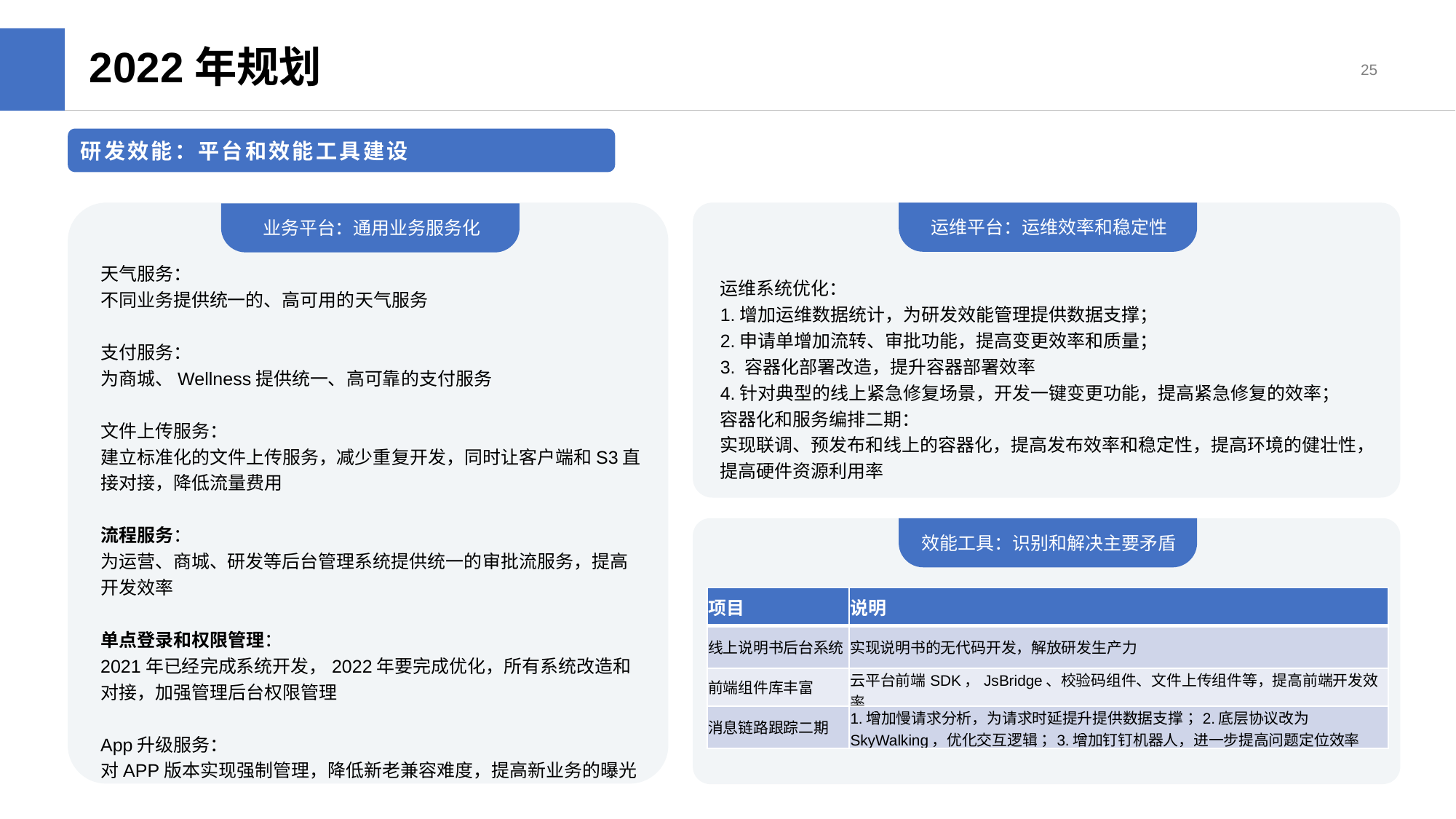

2022年规划
25
研发效能：平台和效能工具建设

运维平台：运维效率和稳定性

业务平台：通用业务服务化
天气服务：
不同业务提供统一的、高可用的天气服务

支付服务：
为商城、Wellness提供统一、高可靠的支付服务

文件上传服务：
建立标准化的文件上传服务，减少重复开发，同时让客户端和S3直接对接，降低流量费用

流程服务：
为运营、商城、研发等后台管理系统提供统一的审批流服务，提高开发效率

单点登录和权限管理：
2021年已经完成系统开发，2022年要完成优化，所有系统改造和对接，加强管理后台权限管理
App升级服务：
对APP版本实现强制管理，降低新老兼容难度，提高新业务的曝光
运维系统优化：
1.增加运维数据统计，为研发效能管理提供数据支撑；
2.申请单增加流转、审批功能，提高变更效率和质量；
3. 容器化部署改造，提升容器部署效率
4.针对典型的线上紧急修复场景，开发一键变更功能，提高紧急修复的效率；
容器化和服务编排二期：
实现联调、预发布和线上的容器化，提高发布效率和稳定性，提高环境的健壮性，提高硬件资源利用率

效能工具：识别和解决主要矛盾
| 项目 | 说明 |
| --- | --- |
| 线上说明书后台系统 | 实现说明书的无代码开发，解放研发生产力 |
| 前端组件库丰富 | 云平台前端SDK，JsBridge、校验码组件、文件上传组件等，提高前端开发效率 |
| 消息链路跟踪二期 | 1.增加慢请求分析，为请求时延提升提供数据支撑；2.底层协议改为SkyWalking，优化交互逻辑；3.增加钉钉机器人，进一步提高问题定位效率 |